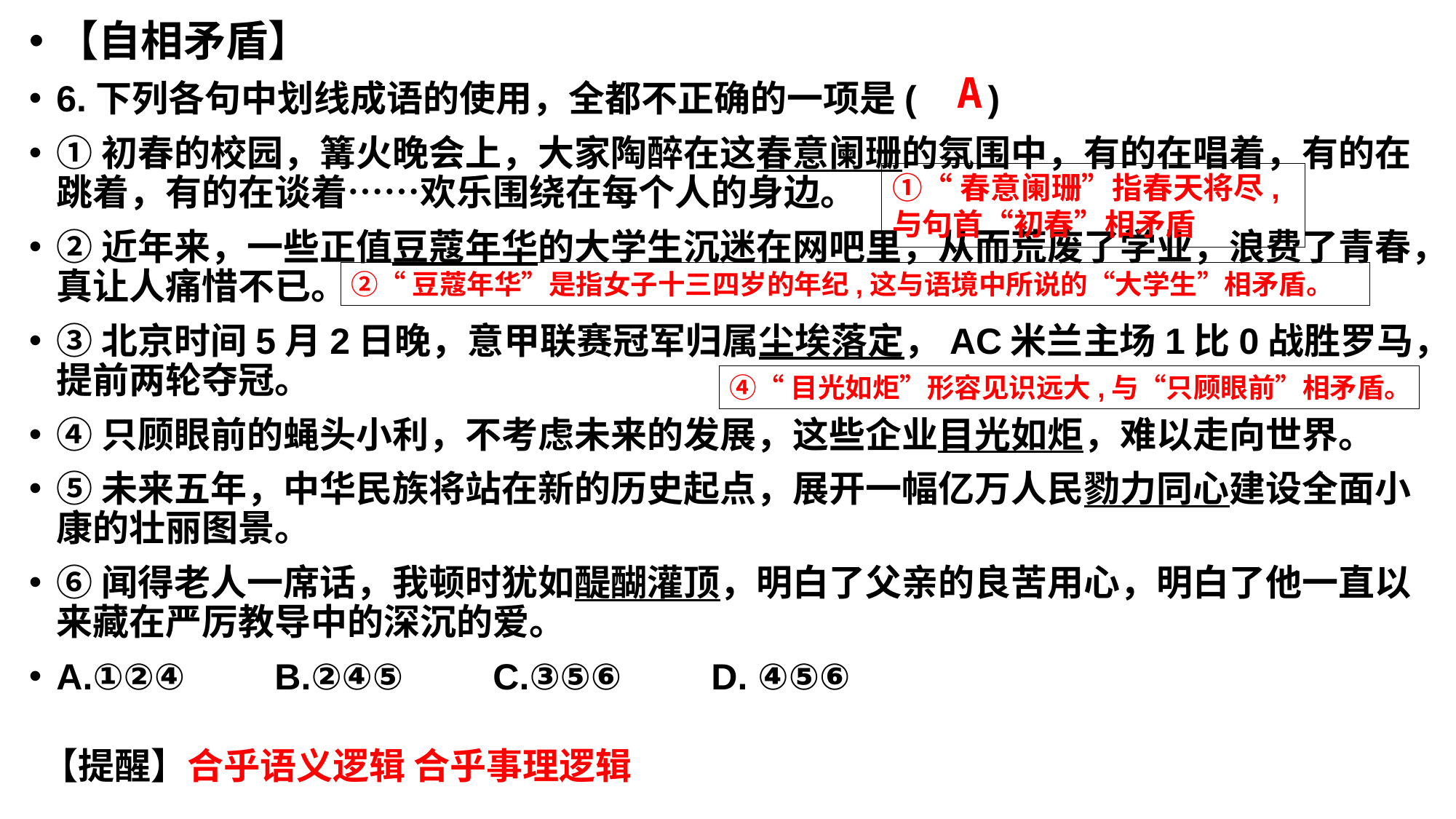

【自相矛盾】
6.下列各句中划线成语的使用，全都不正确的一项是(       )
①初春的校园，篝火晚会上，大家陶醉在这春意阑珊的氛围中，有的在唱着，有的在跳着，有的在谈着……欢乐围绕在每个人的身边。
②近年来，一些正值豆蔻年华的大学生沉迷在网吧里，从而荒废了学业，浪费了青春，真让人痛惜不已。
③北京时间5月2日晚，意甲联赛冠军归属尘埃落定，AC米兰主场1比0战胜罗马，提前两轮夺冠。
④只顾眼前的蝇头小利，不考虑未来的发展，这些企业目光如炬，难以走向世界。
⑤未来五年，中华民族将站在新的历史起点，展开一幅亿万人民勠力同心建设全面小康的壮丽图景。
⑥闻得老人一席话，我顿时犹如醍醐灌顶，明白了父亲的良苦用心，明白了他一直以来藏在严厉教导中的深沉的爱。
A.①②④	B.②④⑤	C.③⑤⑥	D. ④⑤⑥

A
①“春意阑珊”指春天将尽,
与句首“初春”相矛盾
②“豆蔻年华”是指女子十三四岁的年纪,这与语境中所说的“大学生”相矛盾。
④“目光如炬”形容见识远大,与“只顾眼前”相矛盾。
【提醒】合乎语义逻辑 合乎事理逻辑